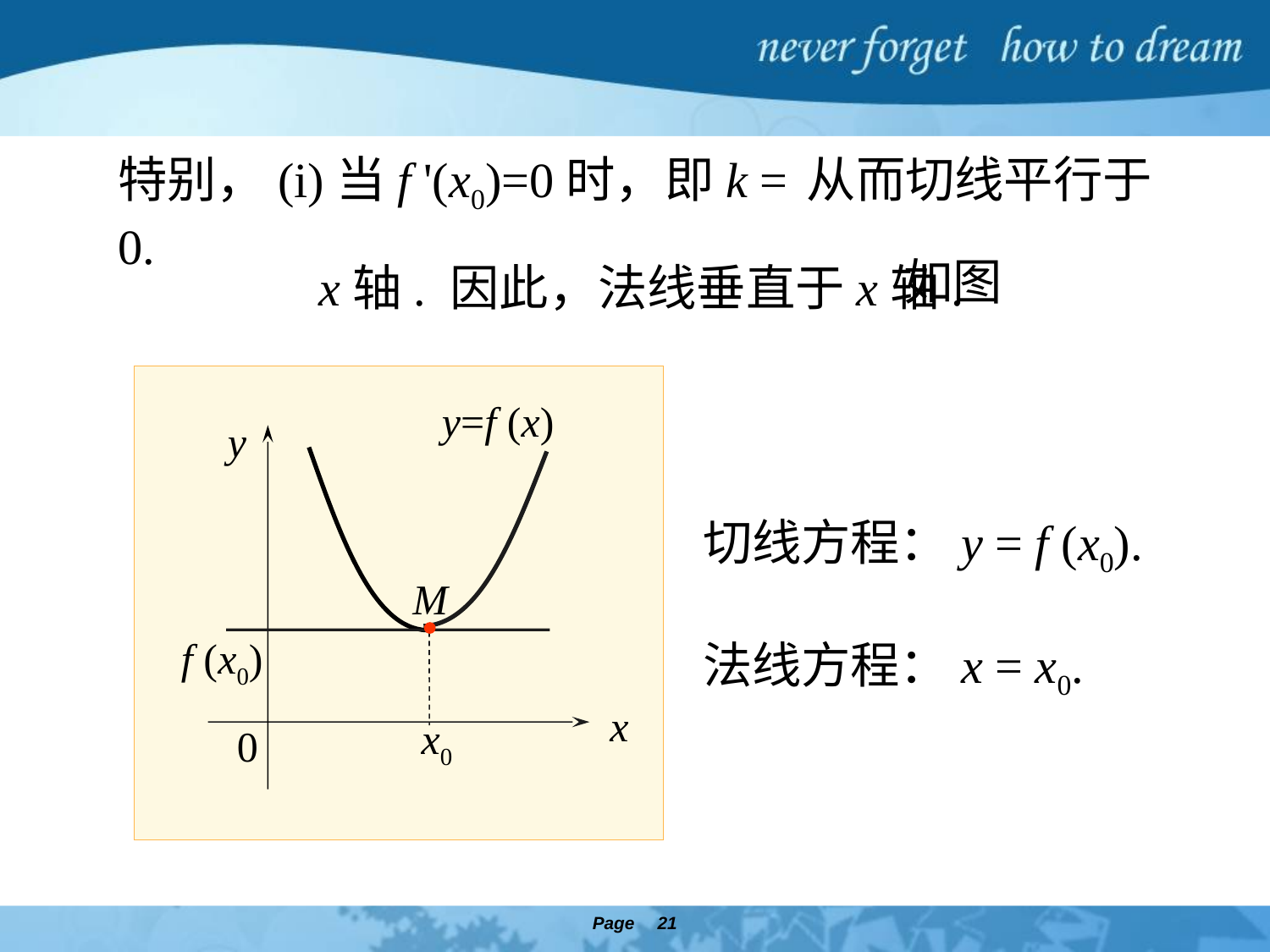

特别，(i)当f '(x0)=0时，即k = 0.
从而切线平行于
如图
x轴. 因此，法线垂直于x轴.

y=f (x)
y

M

f (x0)

x
x0
0

切线方程：y = f (x0).
法线方程：x = x0.